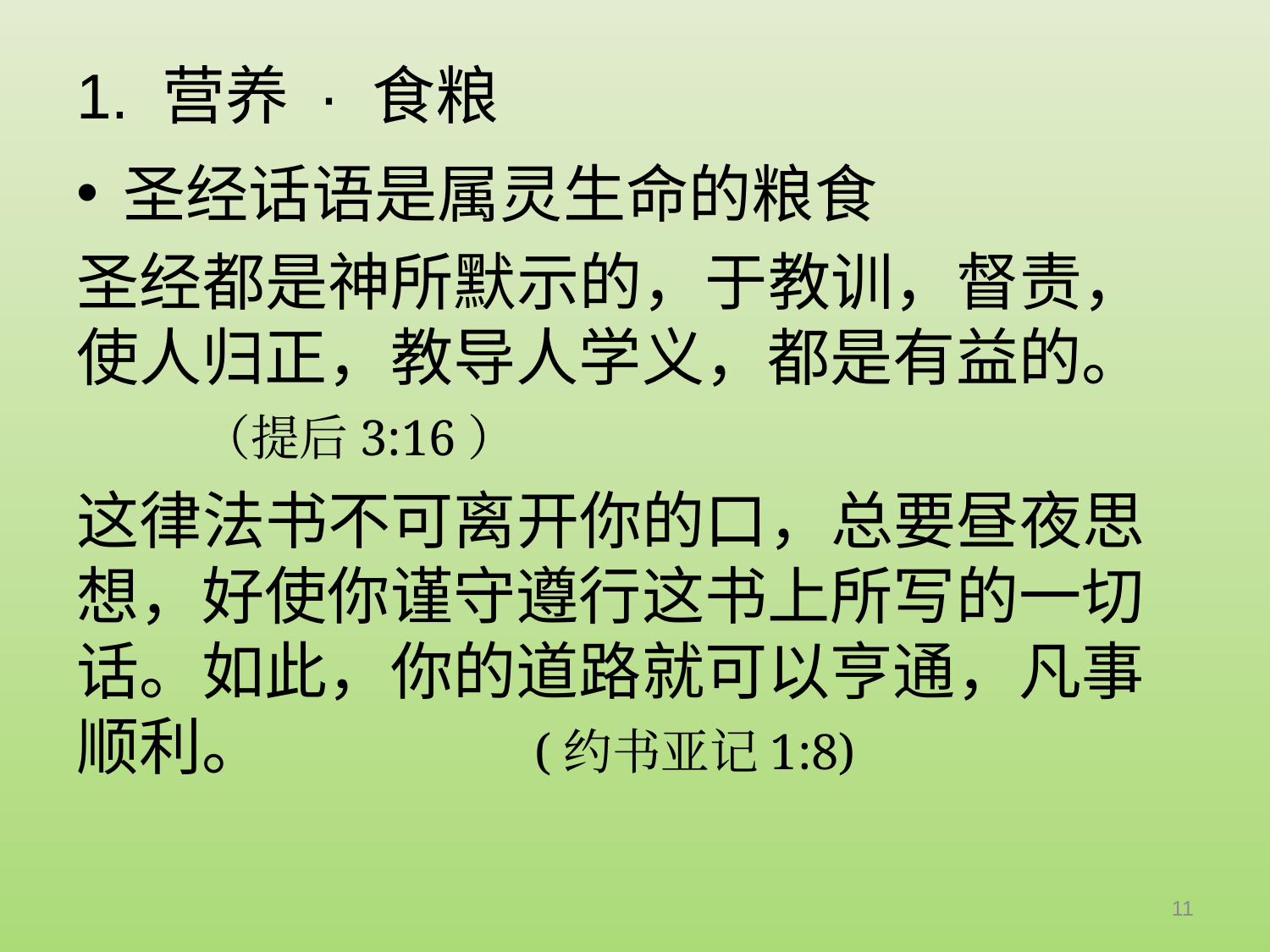

# 1. 营养 · 食粮
圣经话语是属灵生命的粮食
圣经都是神所默示的，于教训，督责，使人归正，教导人学义，都是有益的。							（提后3:16）
这律法书不可离开你的口，总要昼夜思想，好使你谨守遵行这书上所写的一切话。如此，你的道路就可以亨通，凡事顺利。                  (约书亚记1:8)

11